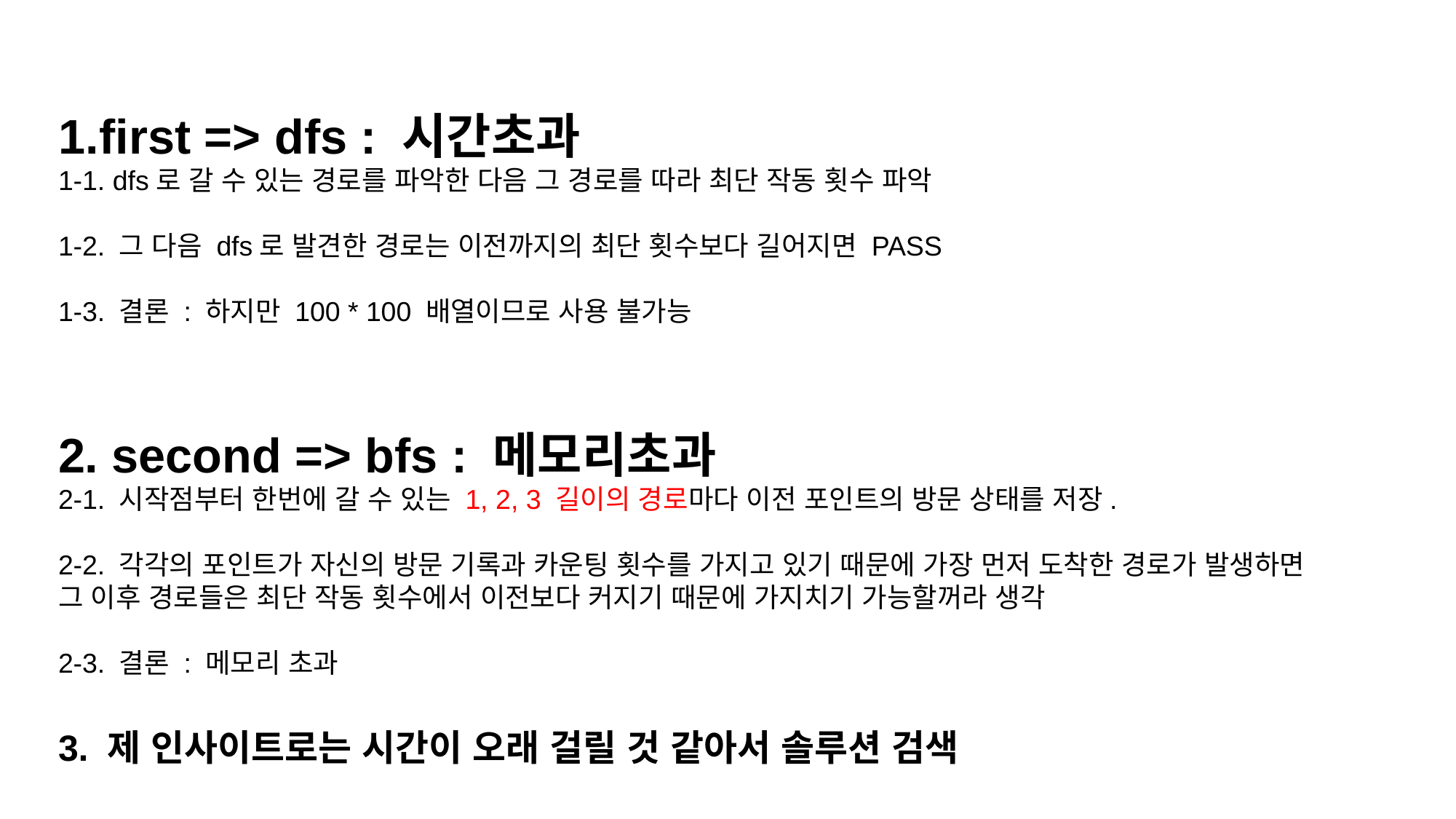

first => dfs : 시간초과
1-1. dfs로 갈 수 있는 경로를 파악한 다음 그 경로를 따라 최단 작동 횟수 파악

1-2. 그 다음 dfs로 발견한 경로는 이전까지의 최단 횟수보다 길어지면 PASS

1-3. 결론 : 하지만 100 * 100 배열이므로 사용 불가능

2. second => bfs : 메모리초과
2-1. 시작점부터 한번에 갈 수 있는 1, 2, 3 길이의 경로마다 이전 포인트의 방문 상태를 저장.

2-2. 각각의 포인트가 자신의 방문 기록과 카운팅 횟수를 가지고 있기 때문에 가장 먼저 도착한 경로가 발생하면 그 이후 경로들은 최단 작동 횟수에서 이전보다 커지기 때문에 가지치기 가능할꺼라 생각

2-3. 결론 : 메모리 초과

3. 제 인사이트로는 시간이 오래 걸릴 것 같아서 솔루션 검색